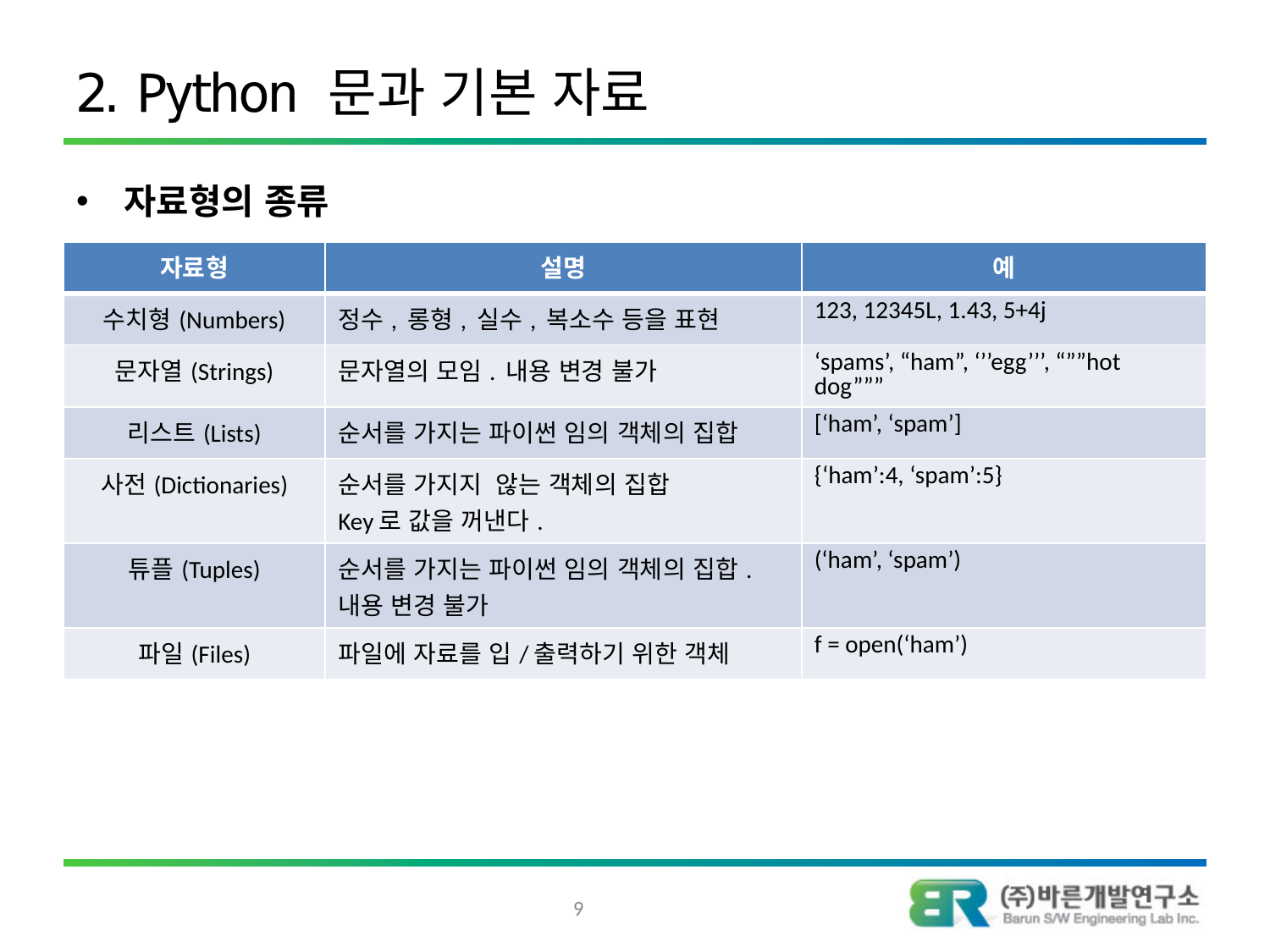

# 2. Python 문과 기본 자료
자료형의 종류
| 자료형 | 설명 | 예 |
| --- | --- | --- |
| 수치형(Numbers) | 정수, 롱형, 실수, 복소수 등을 표현 | 123, 12345L, 1.43, 5+4j |
| 문자열(Strings) | 문자열의 모임. 내용 변경 불가 | ‘spams’, “ham”, ‘’’egg’’’, “””hot dog””” |
| 리스트(Lists) | 순서를 가지는 파이썬 임의 객체의 집합 | [‘ham’, ‘spam’] |
| 사전(Dictionaries) | 순서를 가지지 않는 객체의 집합 Key로 값을 꺼낸다. | {‘ham’:4, ‘spam’:5} |
| 튜플(Tuples) | 순서를 가지는 파이썬 임의 객체의 집합. 내용 변경 불가 | (‘ham’, ‘spam’) |
| 파일(Files) | 파일에 자료를 입/출력하기 위한 객체 | f = open(‘ham’) |
9